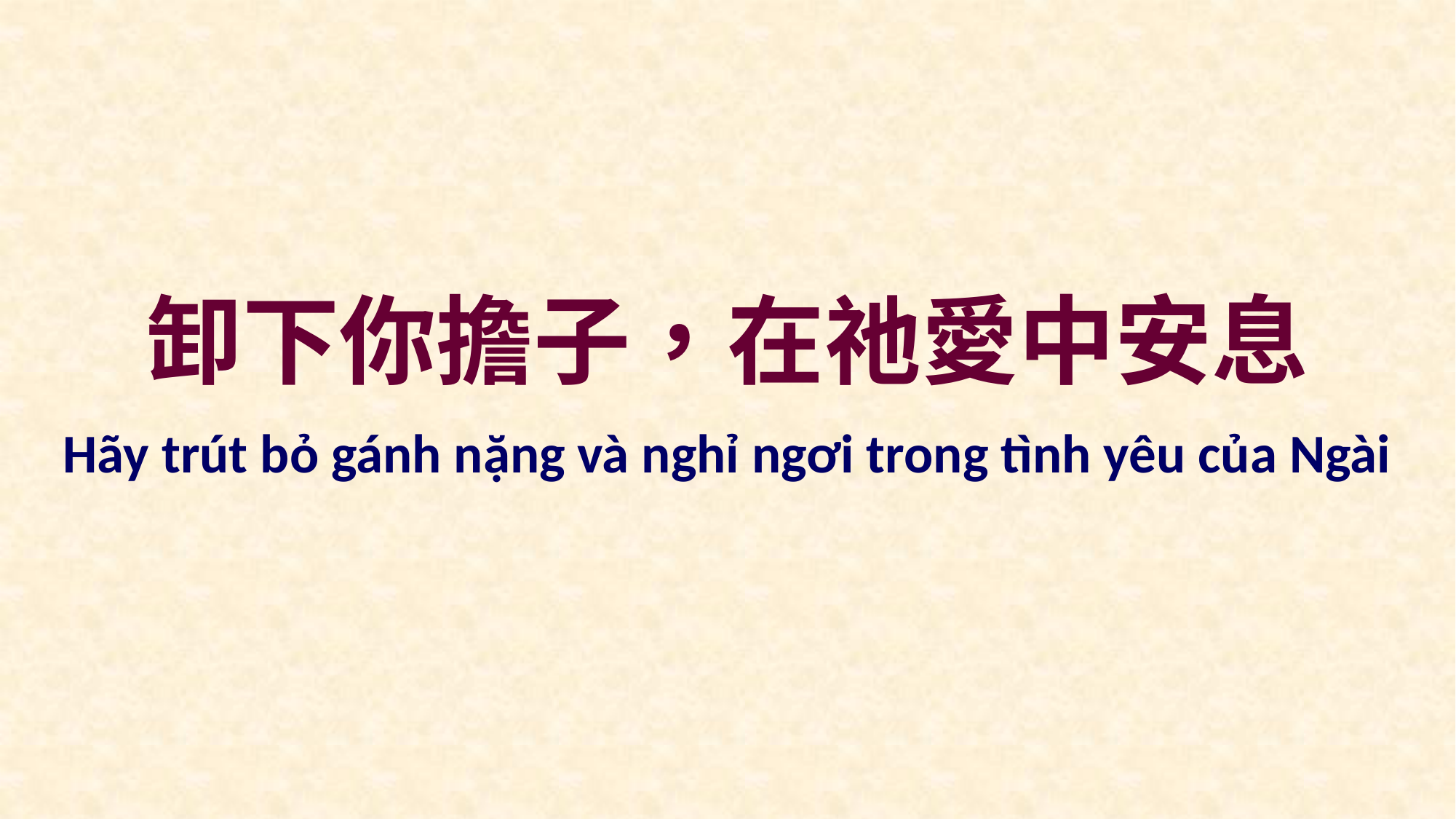

卸下你擔子，在祂愛中安息
Hãy trút bỏ gánh nặng và nghỉ ngơi trong tình yêu của Ngài